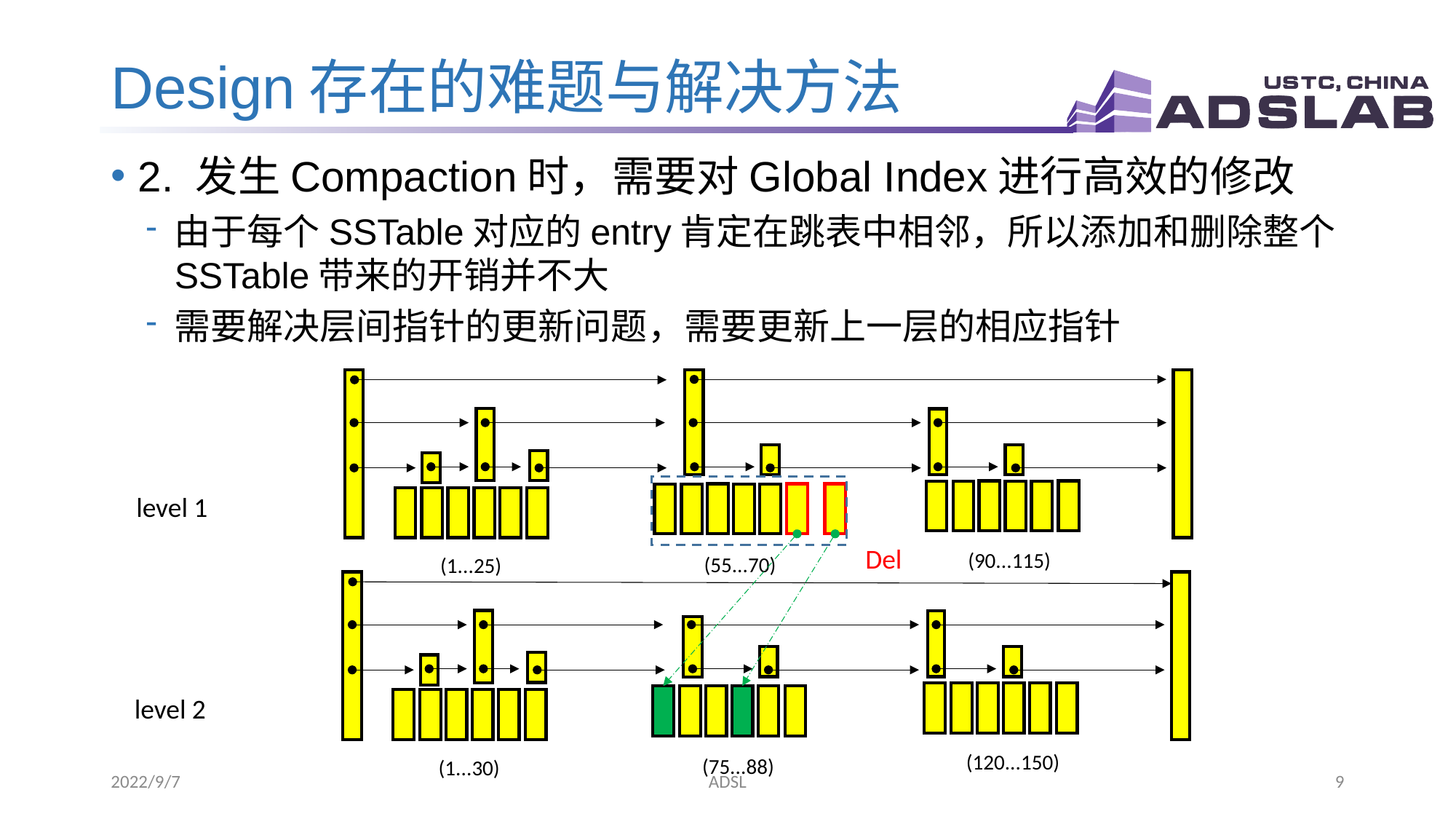

# Design存在的难题与解决方法
2. 发生Compaction时，需要对Global Index进行高效的修改
由于每个SSTable对应的entry肯定在跳表中相邻，所以添加和删除整个SSTable带来的开销并不大
需要解决层间指针的更新问题，需要更新上一层的相应指针

(90...115)

level 1

Del
(55...70)
(1...25)

(120...150)

level 2

(75...88)
(1...30)
2022/9/7
ADSL
9